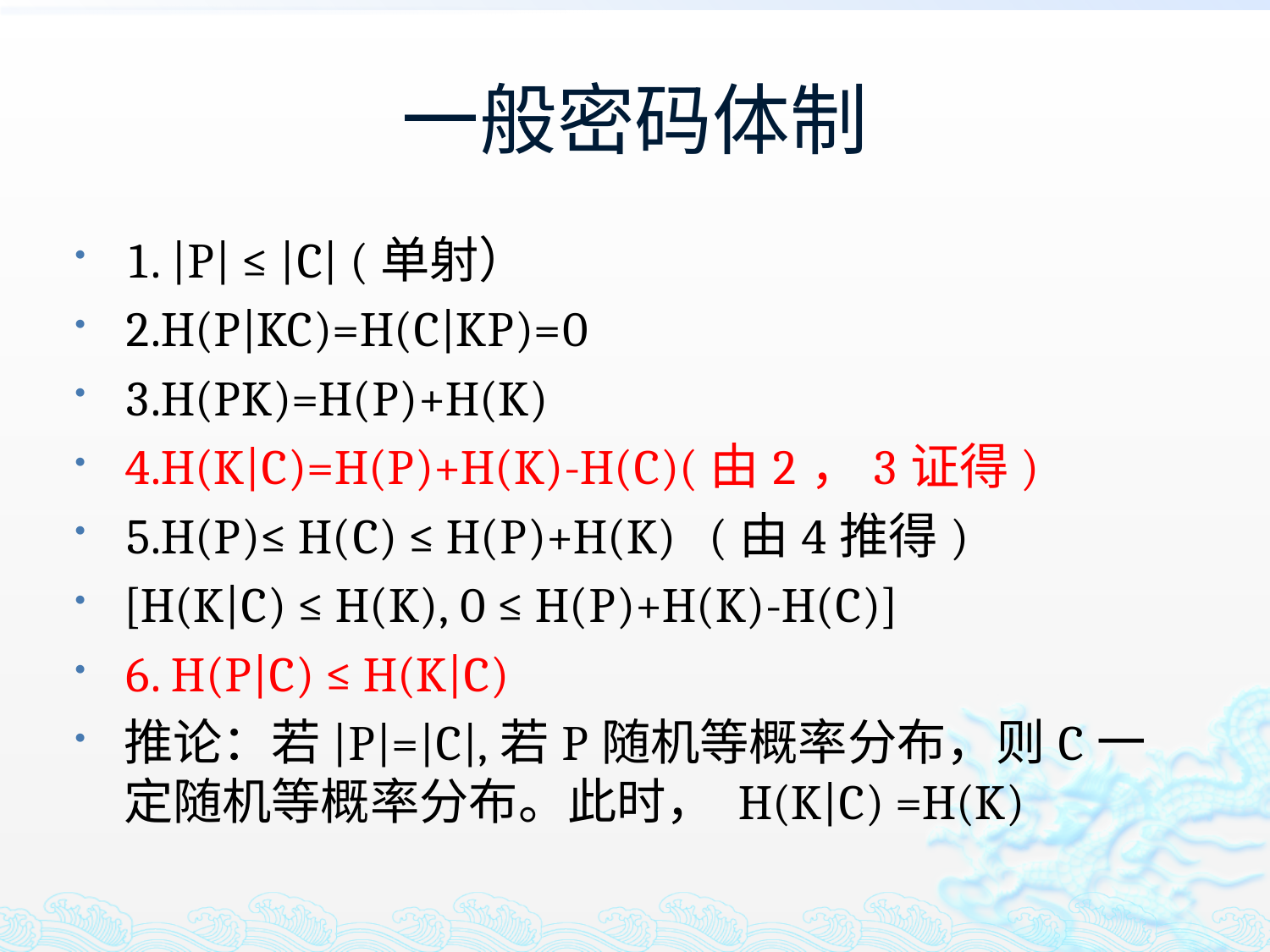

# 一般密码体制
1. |P| ≤ |C| (单射）
2.H(P|KC)=H(C|KP)=0
3.H(PK)=H(P)+H(K)
4.H(K|C)=H(P)+H(K)-H(C)(由2，3证得)
5.H(P)≤ H(C) ≤ H(P)+H(K)   (由4推得)
[H(K|C) ≤ H(K), 0 ≤ H(P)+H(K)-H(C)]
6. H(P|C) ≤ H(K|C)
推论：若|P|=|C|,若P随机等概率分布，则C一定随机等概率分布。此时， H(K|C) =H(K)